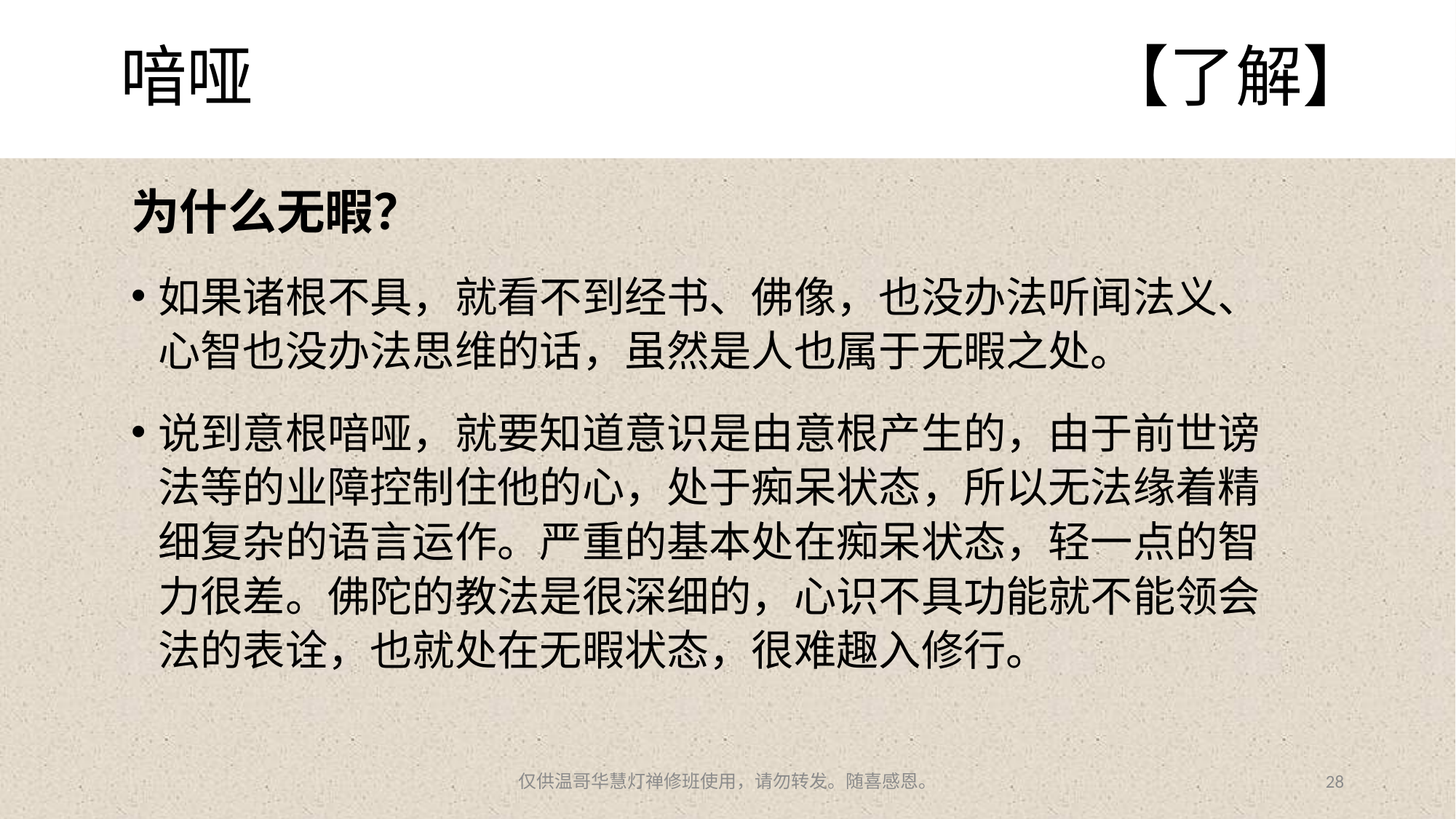

# 喑哑								【了解】
为什么无暇？
如果诸根不具，就看不到经书、佛像，也没办法听闻法义、心智也没办法思维的话，虽然是人也属于无暇之处。
说到意根喑哑，就要知道意识是由意根产生的，由于前世谤法等的业障控制住他的心，处于痴呆状态，所以无法缘着精细复杂的语言运作。严重的基本处在痴呆状态，轻一点的智力很差。佛陀的教法是很深细的，心识不具功能就不能领会法的表诠，也就处在无暇状态，很难趣入修行。
仅供温哥华慧灯禅修班使用，请勿转发。随喜感恩。
28